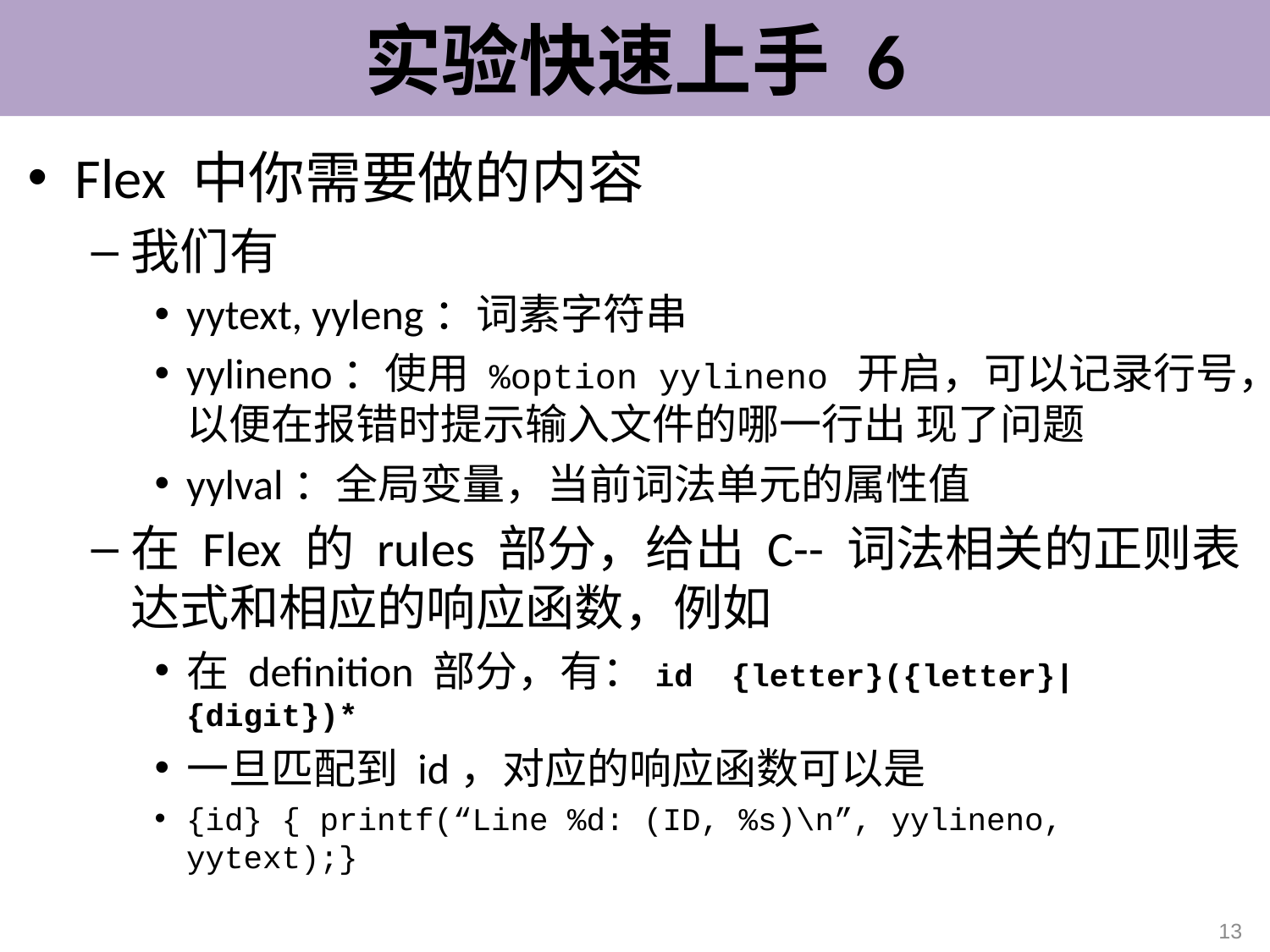

# 实验快速上手 6
Flex 中你需要做的内容
我们有
yytext, yyleng：词素字符串
yylineno：使用 %option yylineno 开启，可以记录行号，以便在报错时提示输入文件的哪一行出 现了问题
yylval：全局变量，当前词法单元的属性值
在 Flex 的 rules 部分，给出 C-- 词法相关的正则表达式和相应的响应函数，例如
在 definition 部分，有：id  {letter}({letter}|{digit})*
一旦匹配到 id，对应的响应函数可以是
{id} { printf(“Line %d: (ID, %s)\n”, yylineno, yytext);}

13